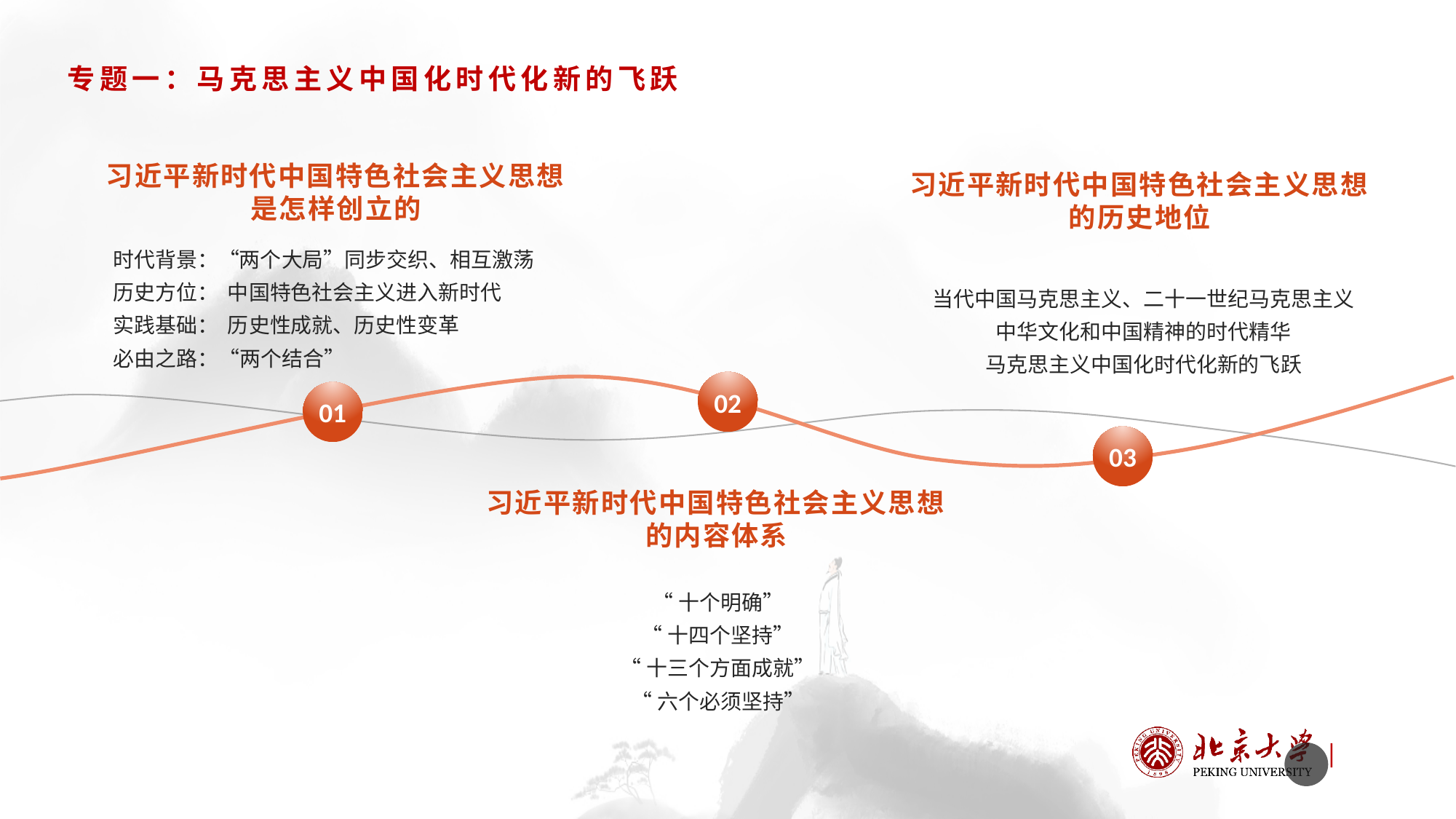

专题一：马克思主义中国化时代化新的飞跃
习近平新时代中国特色社会主义思想是怎样创立的
习近平新时代中国特色社会主义思想的历史地位
时代背景：“两个大局”同步交织、相互激荡
历史方位：  中国特色社会主义进入新时代
实践基础：  历史性成就、历史性变革
必由之路：“两个结合”
当代中国马克思主义、二十一世纪马克思主义
中华文化和中国精神的时代精华
马克思主义中国化时代化新的飞跃

02
01

03
习近平新时代中国特色社会主义思想的内容体系
“十个明确”
“十四个坚持”
“十三个方面成就”
“六个必须坚持”
3